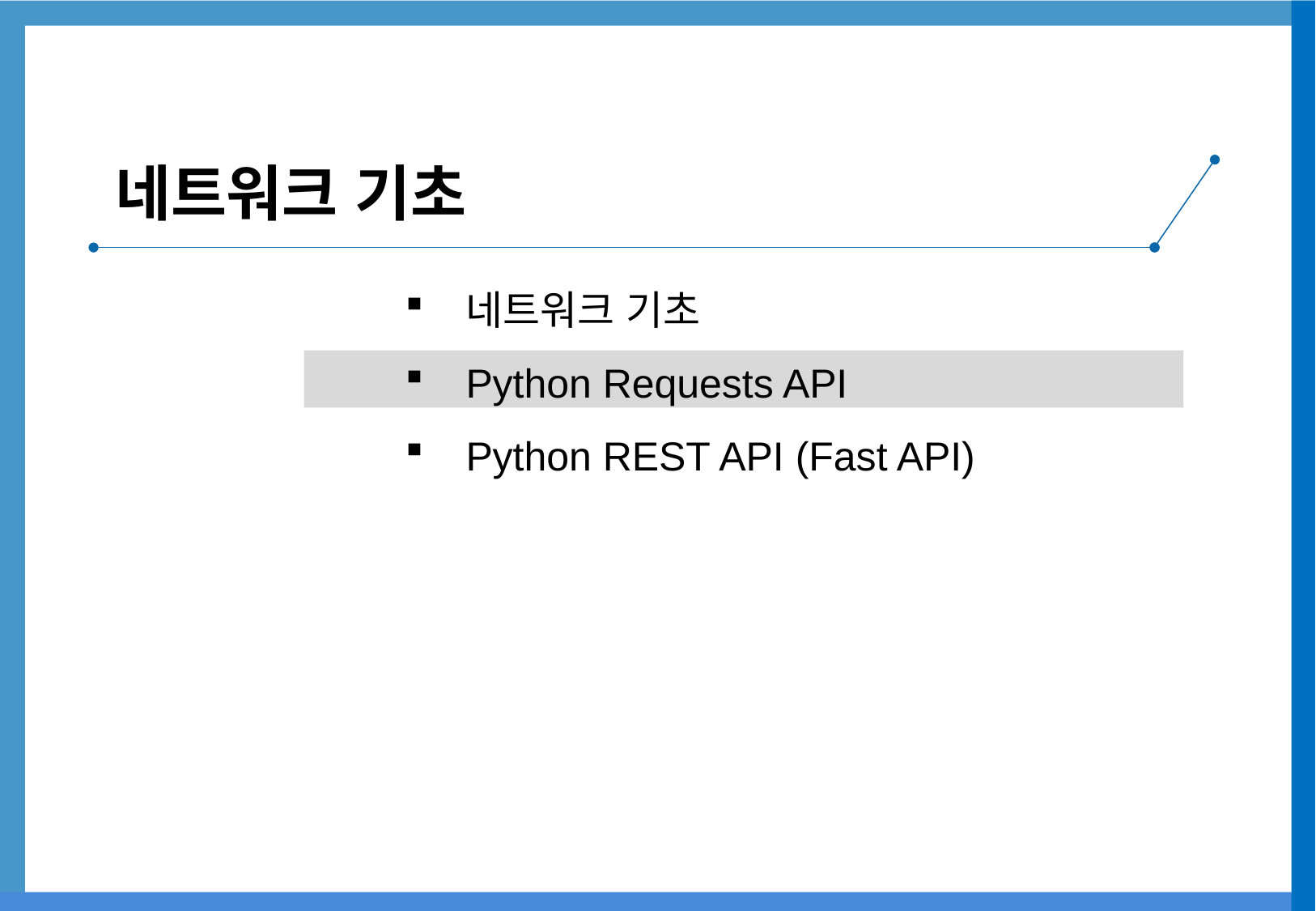

네트워크 기초
네트워크 기초
Python Requests API
Python REST API (Fast API)